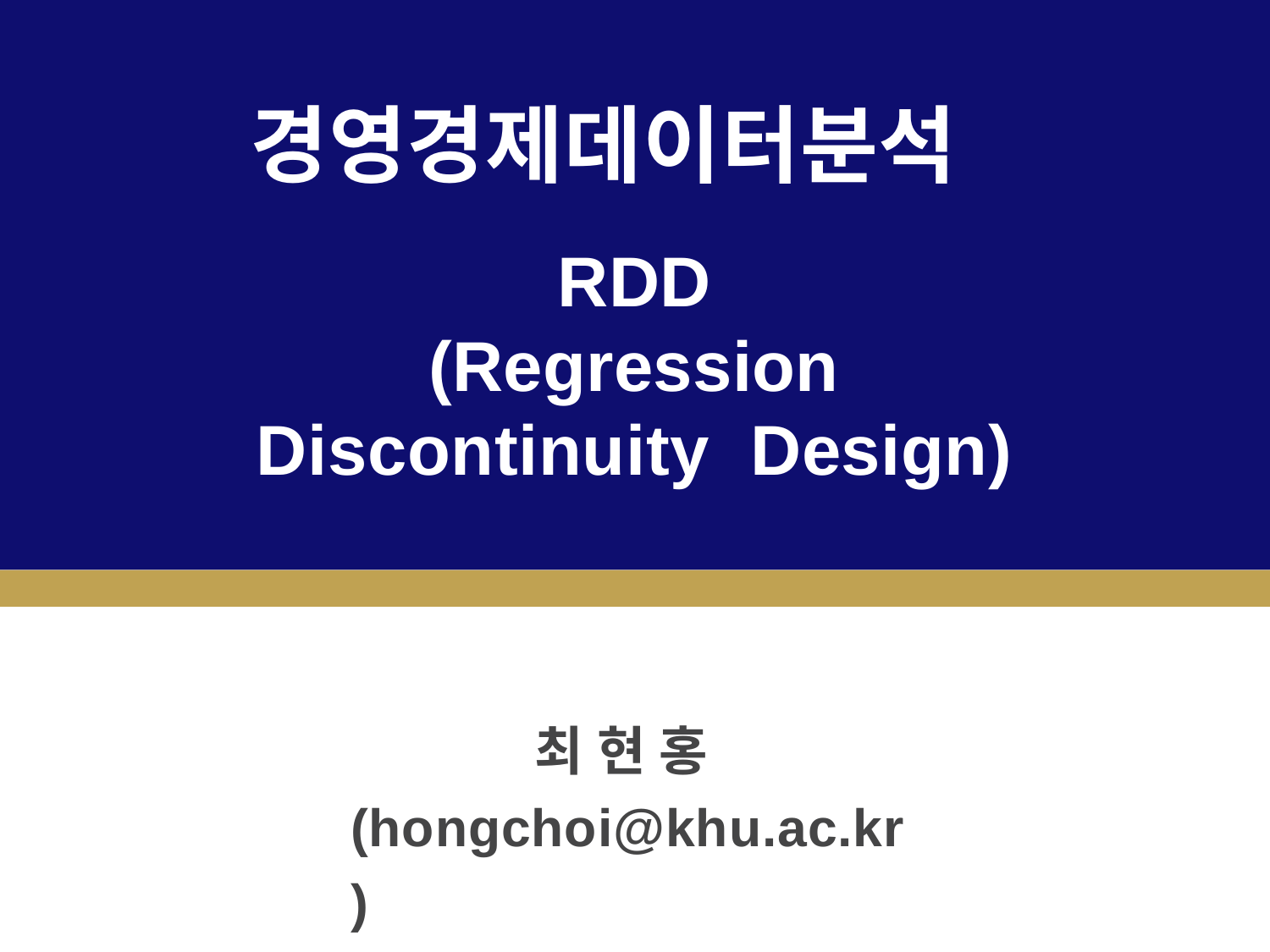

# 경영경제데이터분석
RDD
(Regression Discontinuity  Design)
최 현 홍  (hongchoi@khu.ac.kr)